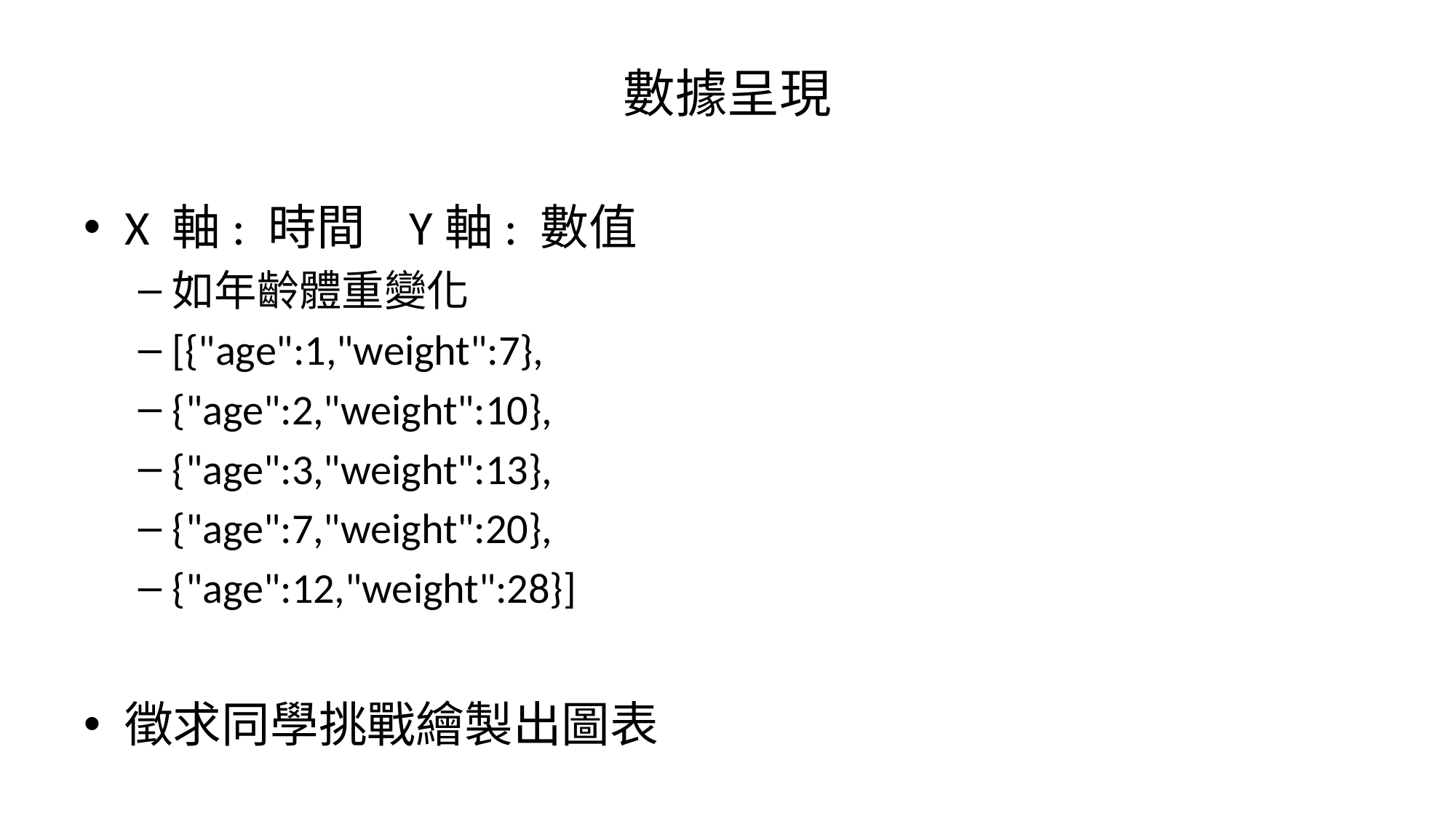

# 數據呈現
X 軸: 時間   Y軸: 數值
如年齡體重變化
[{"age":1,"weight":7},
{"age":2,"weight":10},
{"age":3,"weight":13},
{"age":7,"weight":20},
{"age":12,"weight":28}]

徵求同學挑戰繪製出圖表